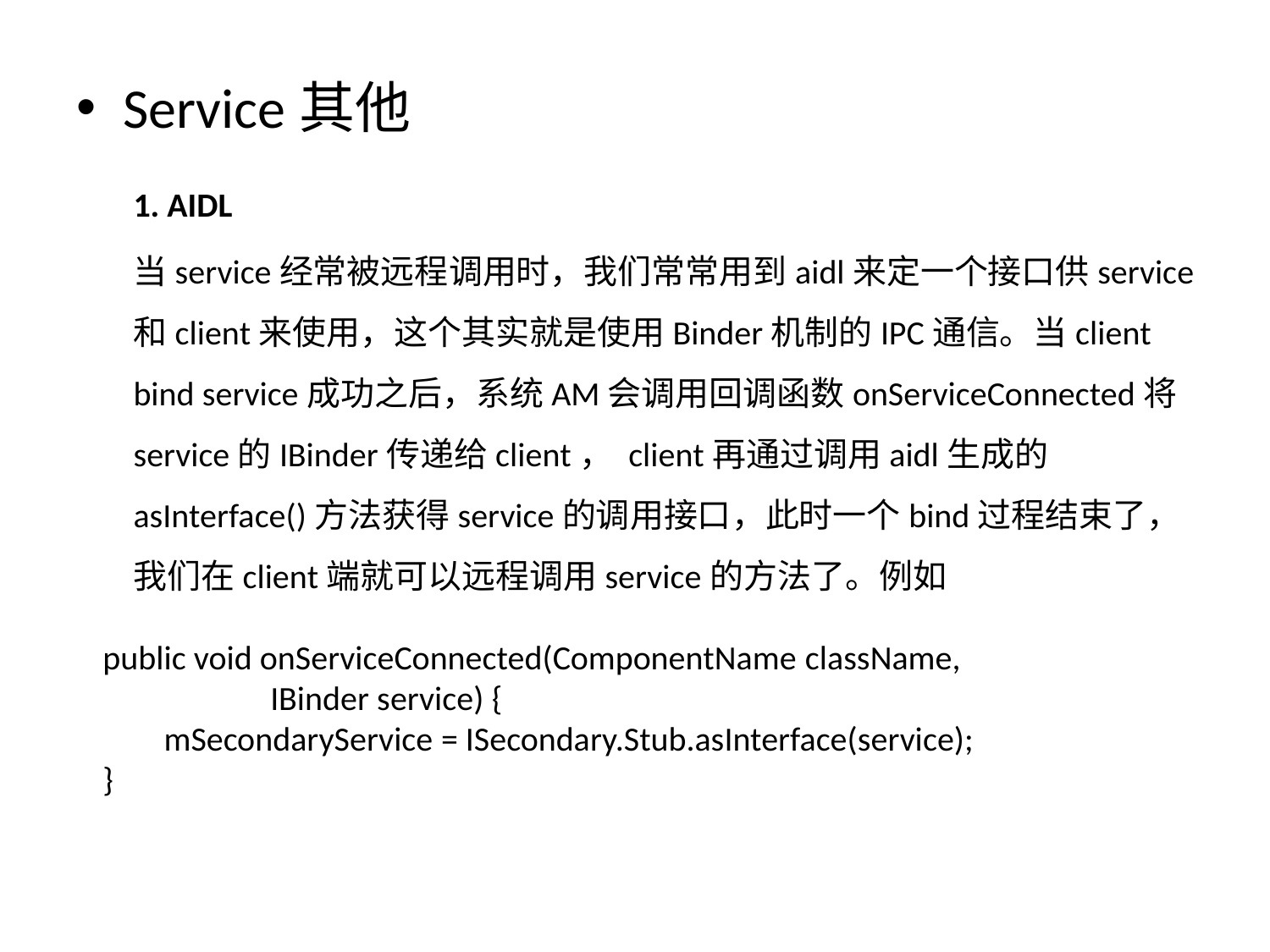

Service其他
	1. AIDL
	当service经常被远程调用时，我们常常用到aidl来定一个接口供service和client来使用，这个其实就是使用Binder机制的IPC通信。当client bind service成功之后，系统AM会调用回调函数onServiceConnected将service的IBinder传递给client， client再通过调用aidl生成的asInterface()方法获得service的调用接口，此时一个bind过程结束了，我们在client端就可以远程调用service的方法了。例如

public void onServiceConnected(ComponentName className,
        				IBinder service) {
mSecondaryService = ISecondary.Stub.asInterface(service);
}